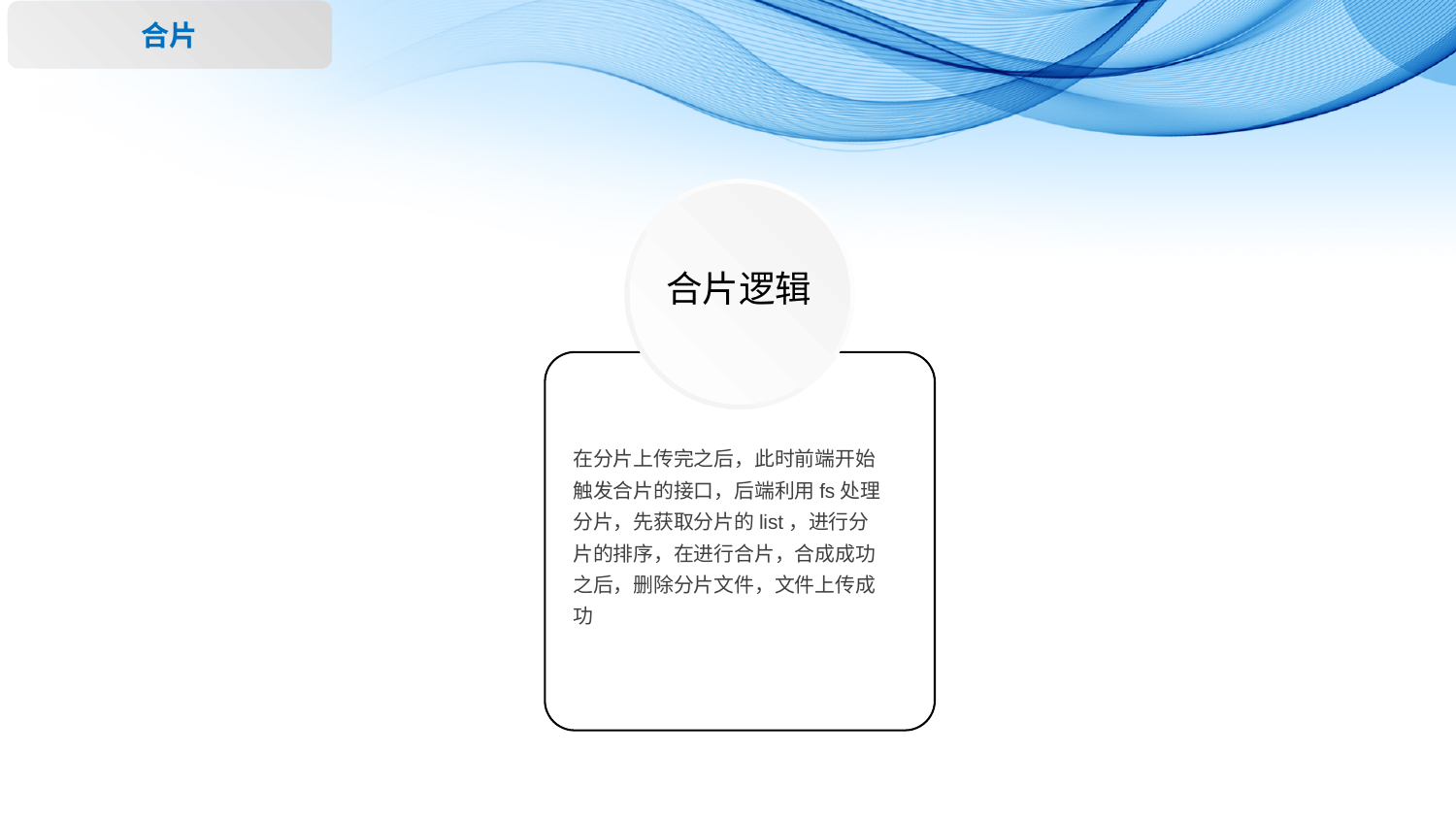

合片

合片逻辑

在分片上传完之后，此时前端开始触发合片的接口，后端利用fs处理分片，先获取分片的list，进行分片的排序，在进行合片，合成成功之后，删除分片文件，文件上传成功